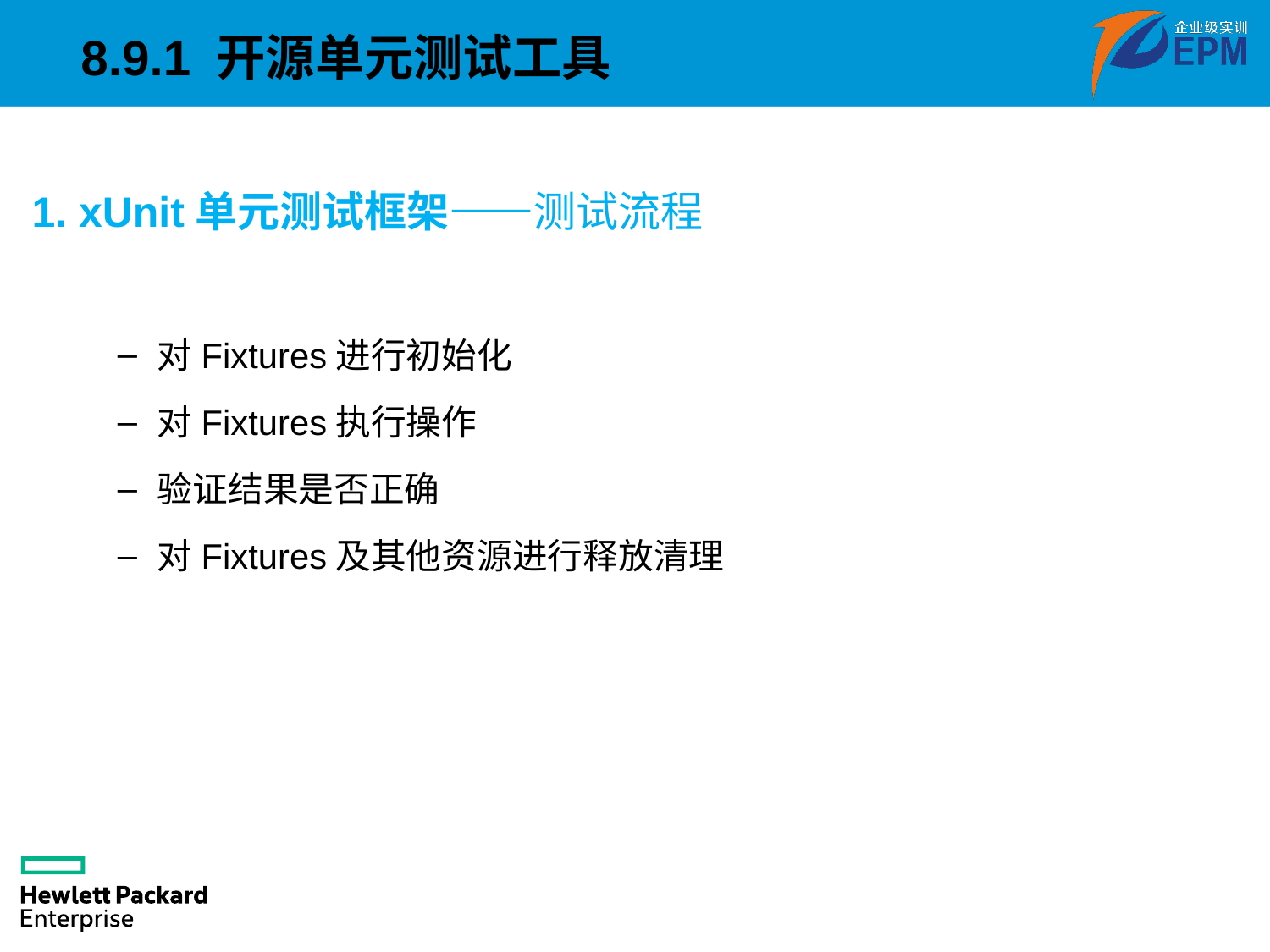

8.9.1 开源单元测试工具
1. xUnit单元测试框架——测试流程
对Fixtures进行初始化
对Fixtures执行操作
验证结果是否正确
对Fixtures及其他资源进行释放清理